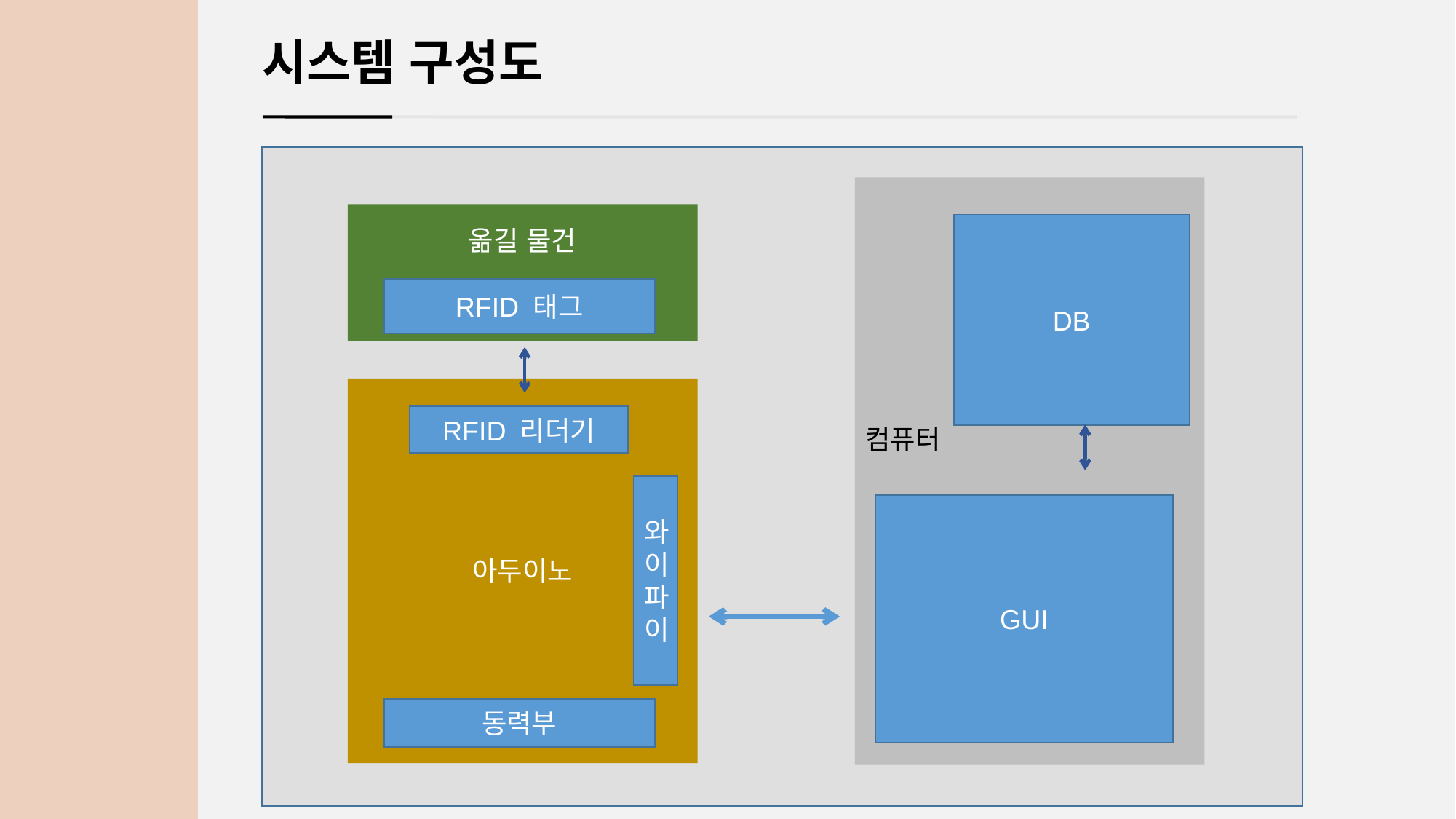

시스템 구성도

컴퓨터

옮길 물건

DB
RFID 태그
아두이노
RFID 리더기
와
이
파
이
GUI
동력부